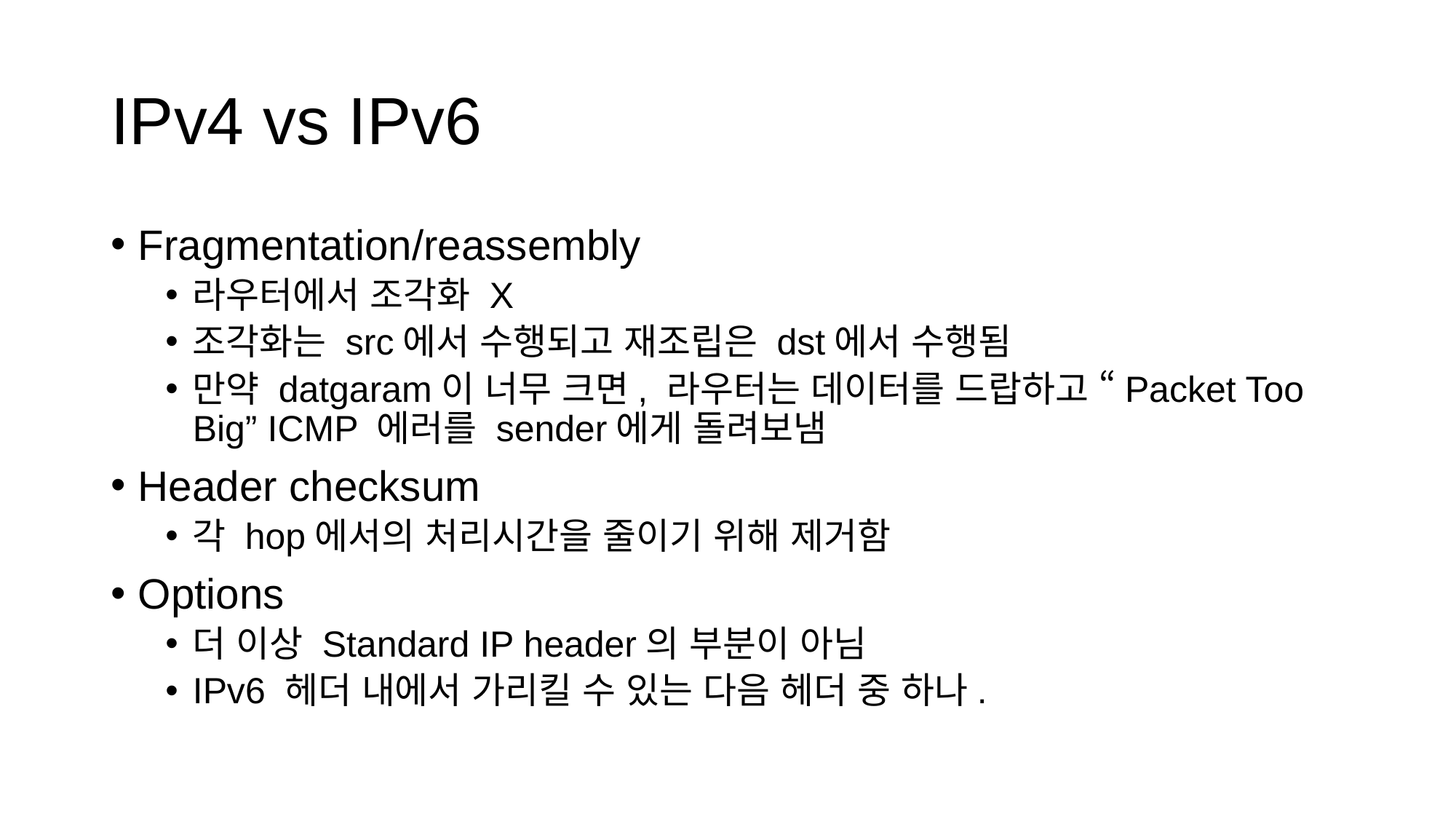

# IPv4 vs IPv6
Fragmentation/reassembly
라우터에서 조각화 X
조각화는 src에서 수행되고 재조립은 dst에서 수행됨
만약 datgaram이 너무 크면, 라우터는 데이터를 드랍하고 “Packet Too Big” ICMP 에러를 sender에게 돌려보냄
Header checksum
각 hop에서의 처리시간을 줄이기 위해 제거함
Options
더 이상 Standard IP header의 부분이 아님
IPv6 헤더 내에서 가리킬 수 있는 다음 헤더 중 하나.